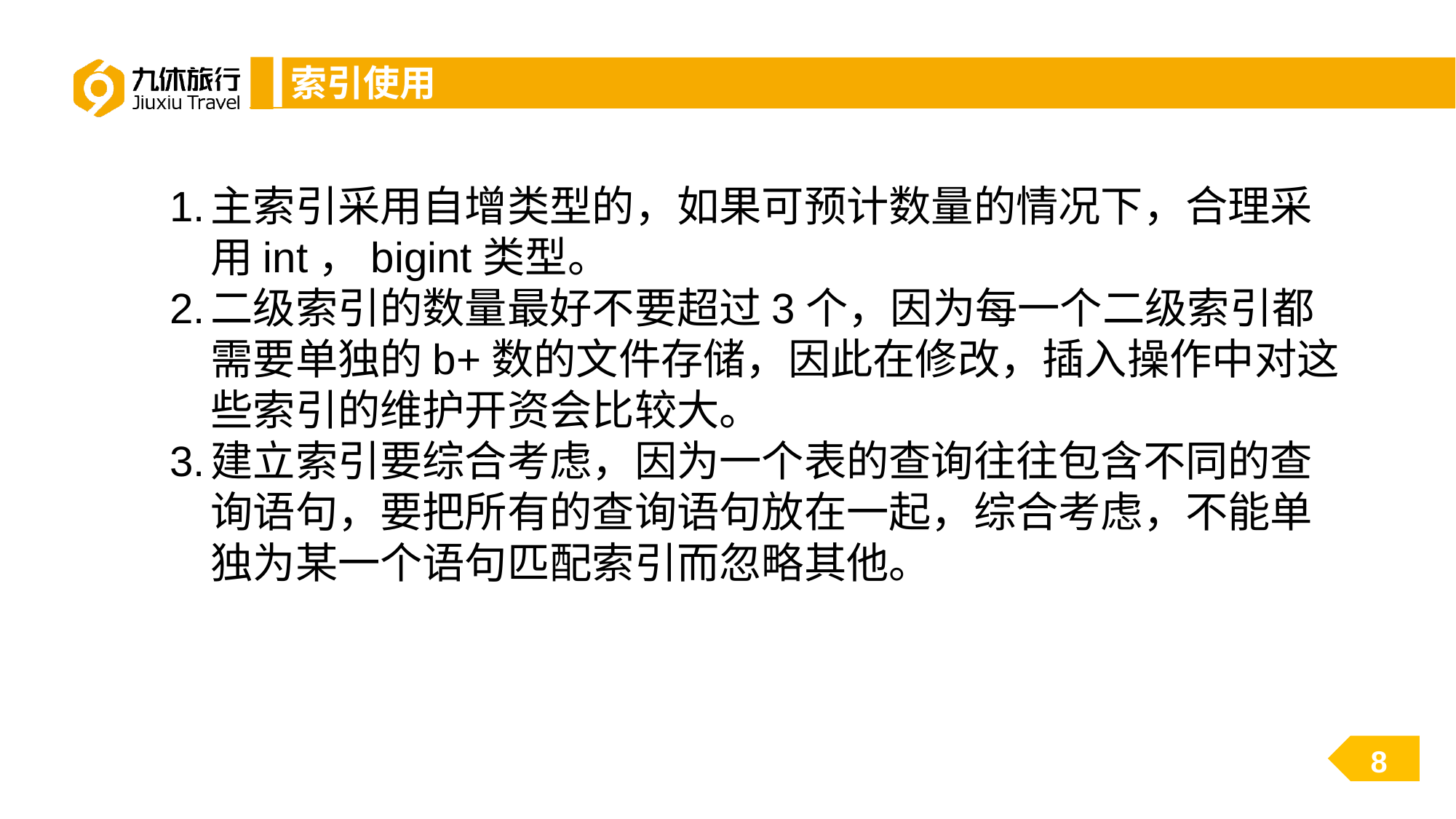

# 索引使用
主索引采用自增类型的，如果可预计数量的情况下，合理采用int，bigint类型。
二级索引的数量最好不要超过3个，因为每一个二级索引都需要单独的b+数的文件存储，因此在修改，插入操作中对这些索引的维护开资会比较大。
建立索引要综合考虑，因为一个表的查询往往包含不同的查询语句，要把所有的查询语句放在一起，综合考虑，不能单独为某一个语句匹配索引而忽略其他。

8